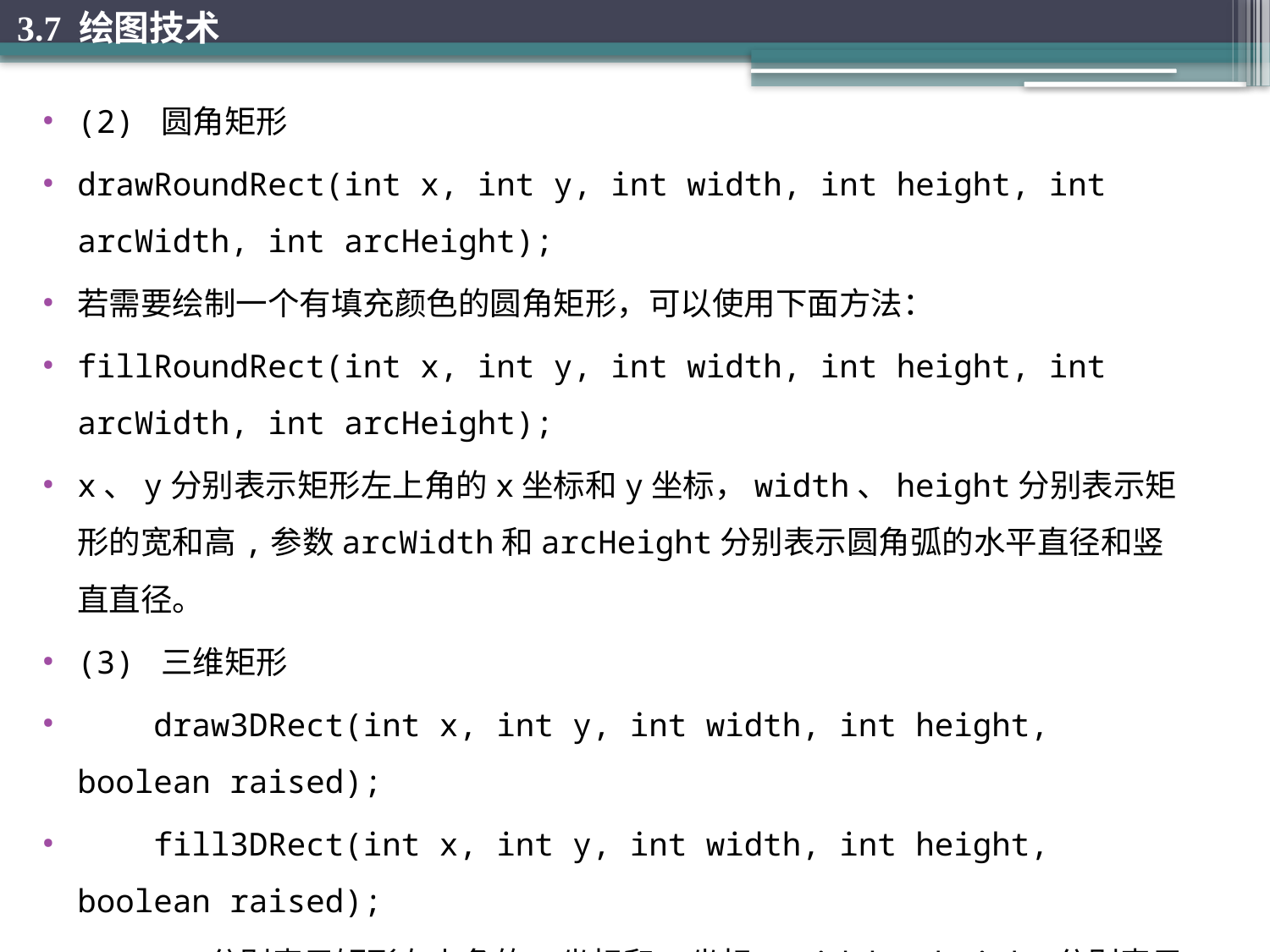

3.7 绘图技术
(2) 圆角矩形
drawRoundRect(int x, int y, int width, int height, int arcWidth, int arcHeight);
若需要绘制一个有填充颜色的圆角矩形，可以使用下面方法：
fillRoundRect(int x, int y, int width, int height, int arcWidth, int arcHeight);
x、y分别表示矩形左上角的x坐标和y坐标，width、height分别表示矩形的宽和高,参数arcWidth和arcHeight分别表示圆角弧的水平直径和竖直直径。
(3) 三维矩形
    draw3DRect(int x, int y, int width, int height, boolean raised);
    fill3DRect(int x, int y, int width, int height, boolean raised);
  x、y分别表示矩形左上角的x坐标和y坐标，width、height分别表示矩形的宽和高，raised为真(True)表示矩形从表面凸起，raised为假(False)表示矩形从表面凹进。